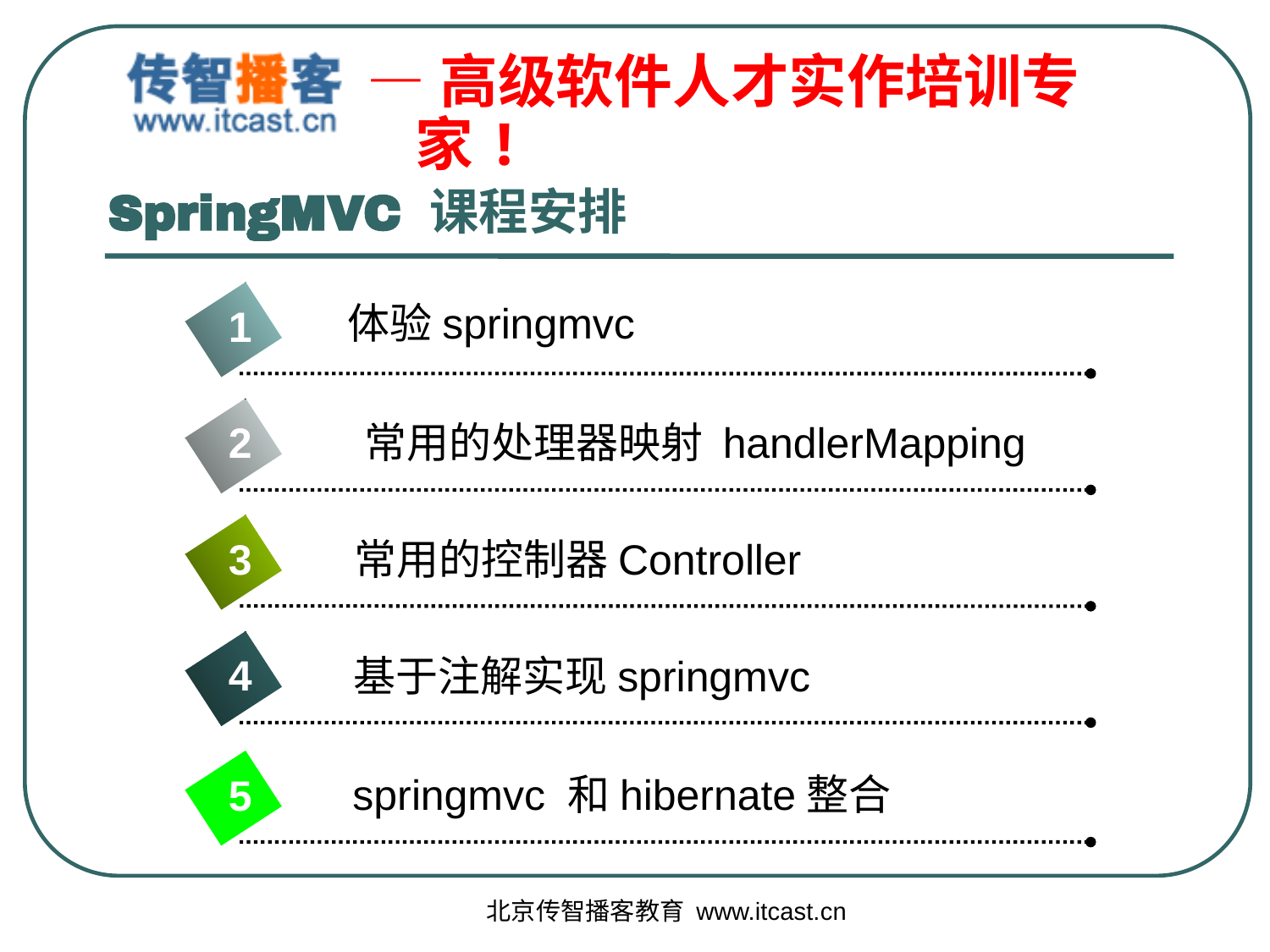

# SpringMVC 课程安排

体验springmvc
1

2
常用的处理器映射 handlerMapping

3
常用的控制器Controller

4
基于注解实现springmvc

springmvc 和hibernate整合
5

北京传智播客教育 www.itcast.cn